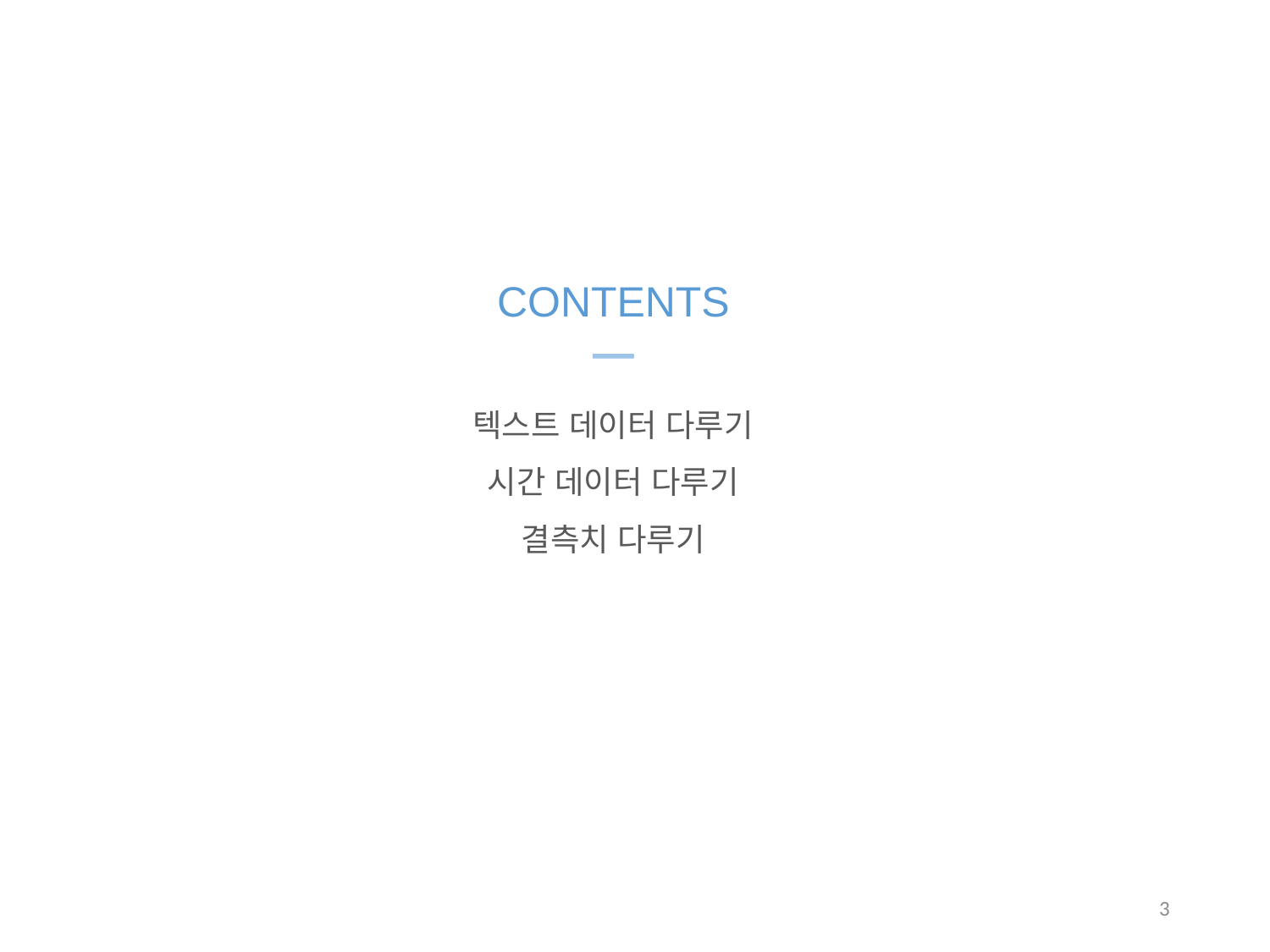

CONTENTS

텍스트 데이터 다루기
시간 데이터 다루기
결측치 다루기
3